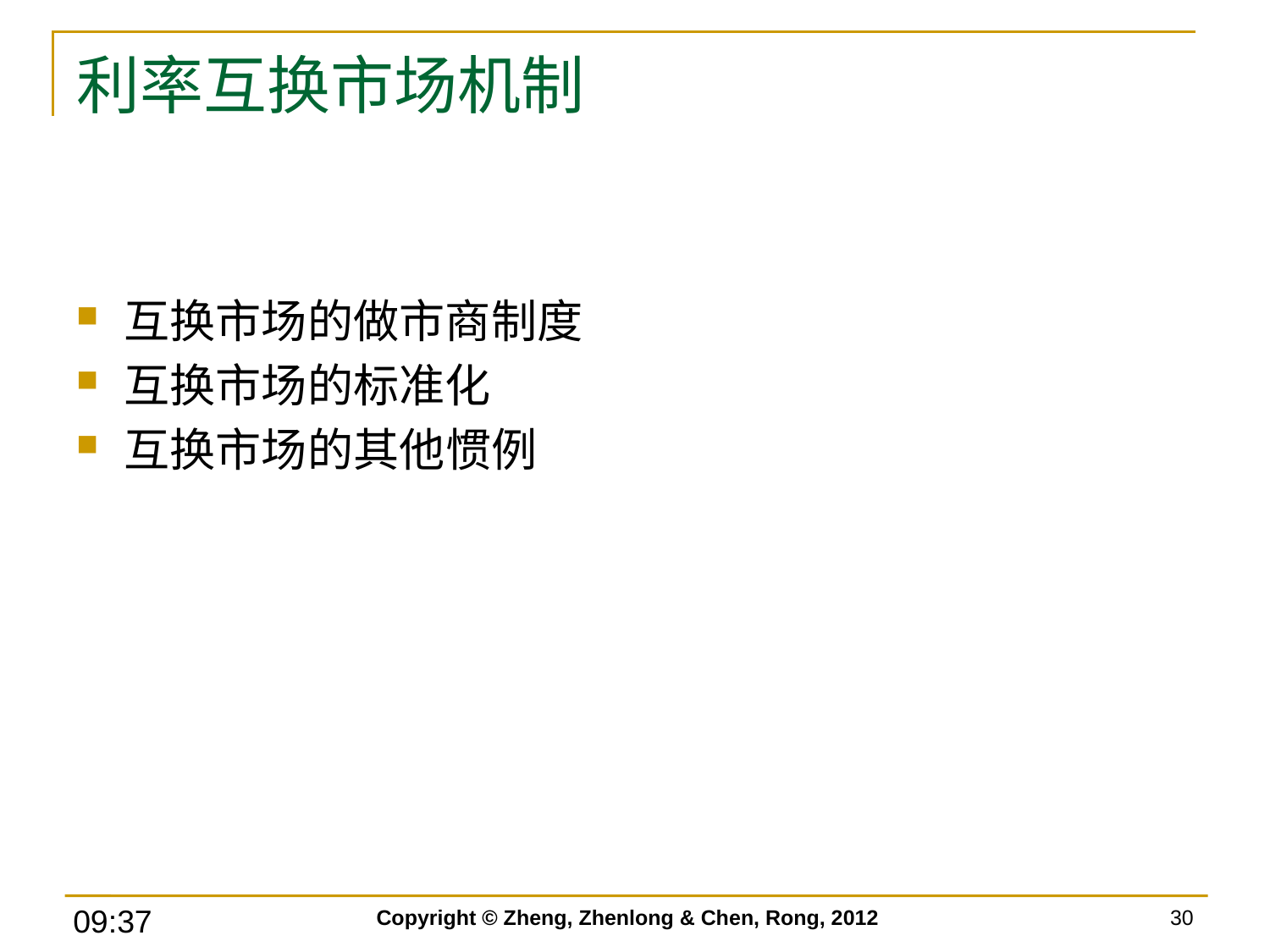

# 利率互换市场机制

互换市场的做市商制度
互换市场的标准化
互换市场的其他惯例
Copyright © Zheng, Zhenlong & Chen, Rong, 2012
30